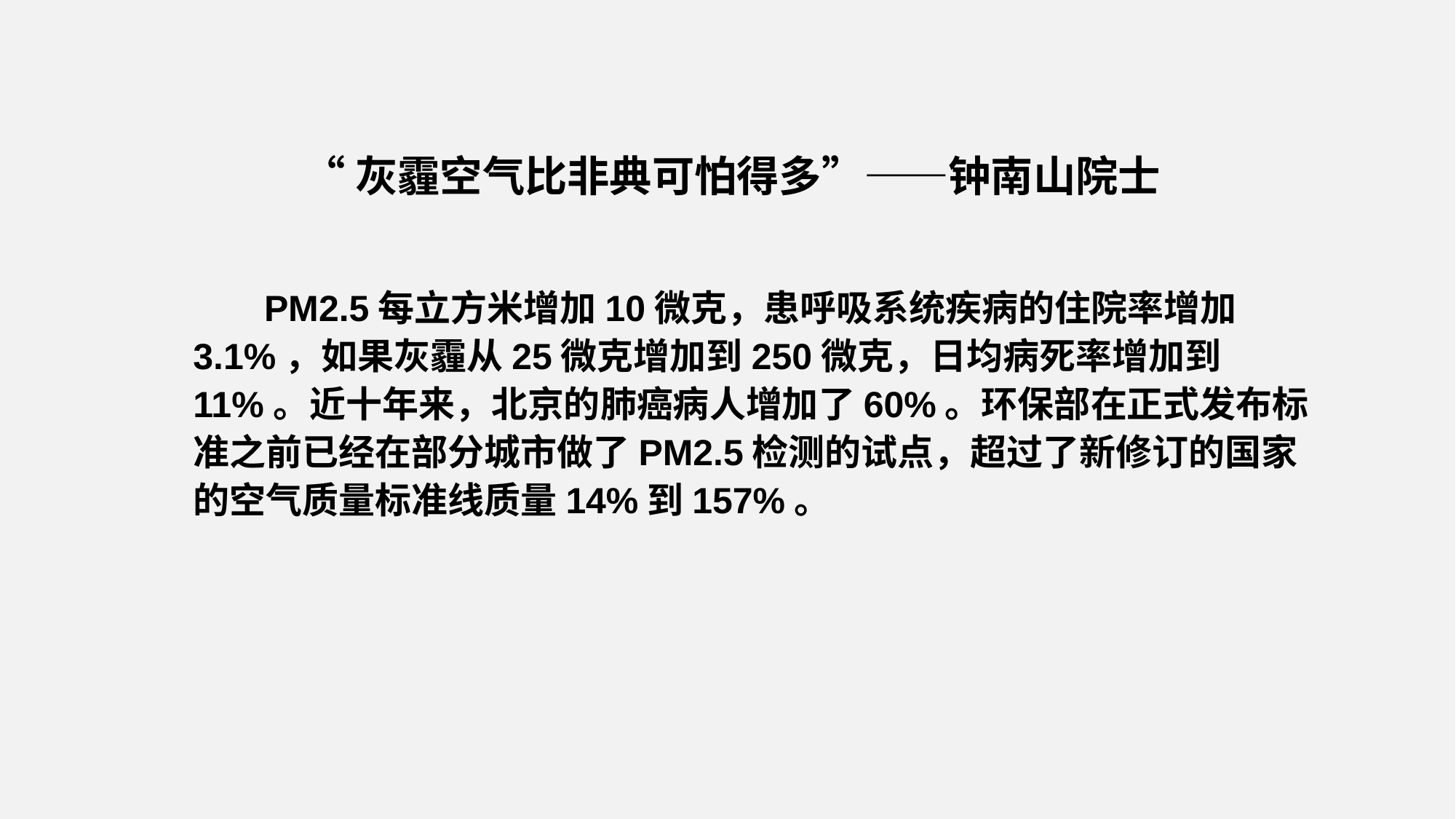

“灰霾空气比非典可怕得多”——钟南山院士

           PM2.5每立方米增加10微克，患呼吸系统疾病的住院率增加3.1%，如果灰霾从25微克增加到250微克，日均病死率增加到11%。近十年来，北京的肺癌病人增加了60%。环保部在正式发布标准之前已经在部分城市做了PM2.5检测的试点，超过了新修订的国家的空气质量标准线质量14%到157%。